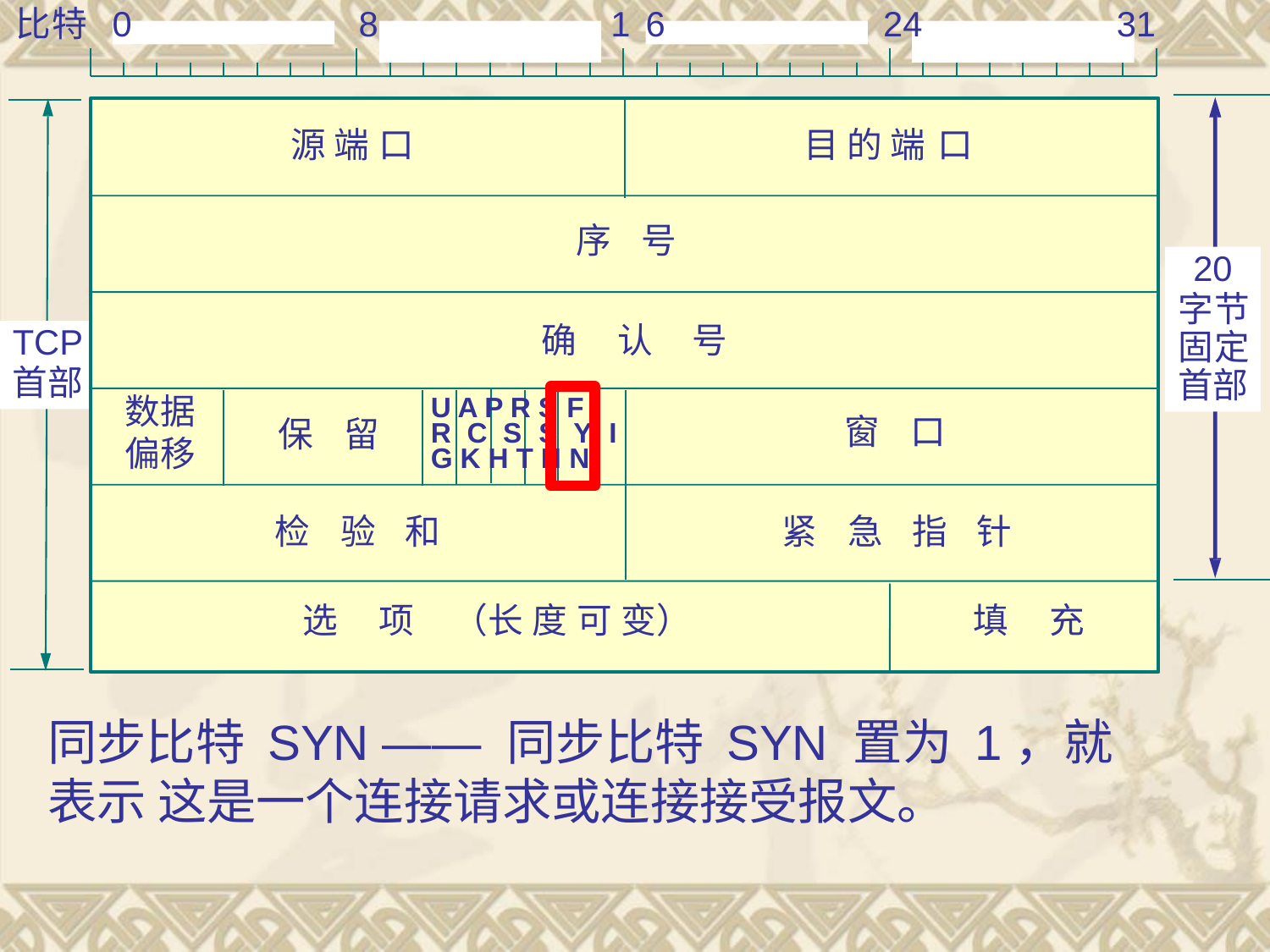

比特
8
1
24
31
0

6

源 端 口
目 的 端 口

序	号
20
字节 固定 首部

确	认	号
TCP
首部

数据 偏移

U A P R S F

窗	口
保	留
R  C  S  S  Y	I
G K H T N N

检	验	和
紧	急	指	针

选	项	（长 度 可 变）
填	充

同步比特 SYN —— 同步比特 SYN 置为 1，就表示 这是一个连接请求或连接接受报文。